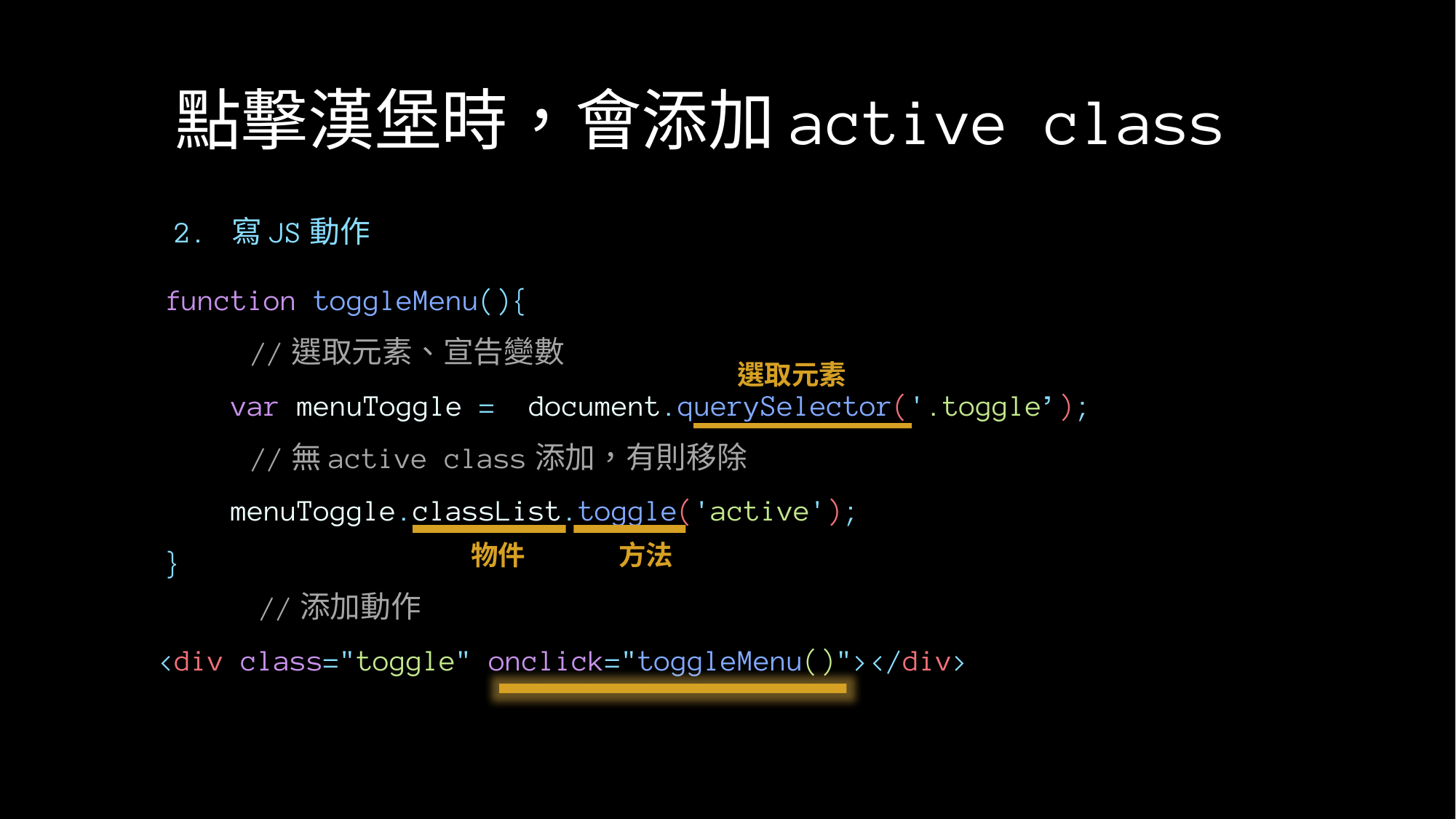

# 點擊漢堡時，會添加active class
2. 寫JS動作
        function toggleMenu(){
		//選取元素、宣告變數
            var menuToggle =  document.querySelector('.toggle’);
		//無active class添加，有則移除
            menuToggle.classList.toggle('active');
        }
//添加動作
 	 <div class="toggle" onclick="toggleMenu()"></div>

選取元素

物件
方法